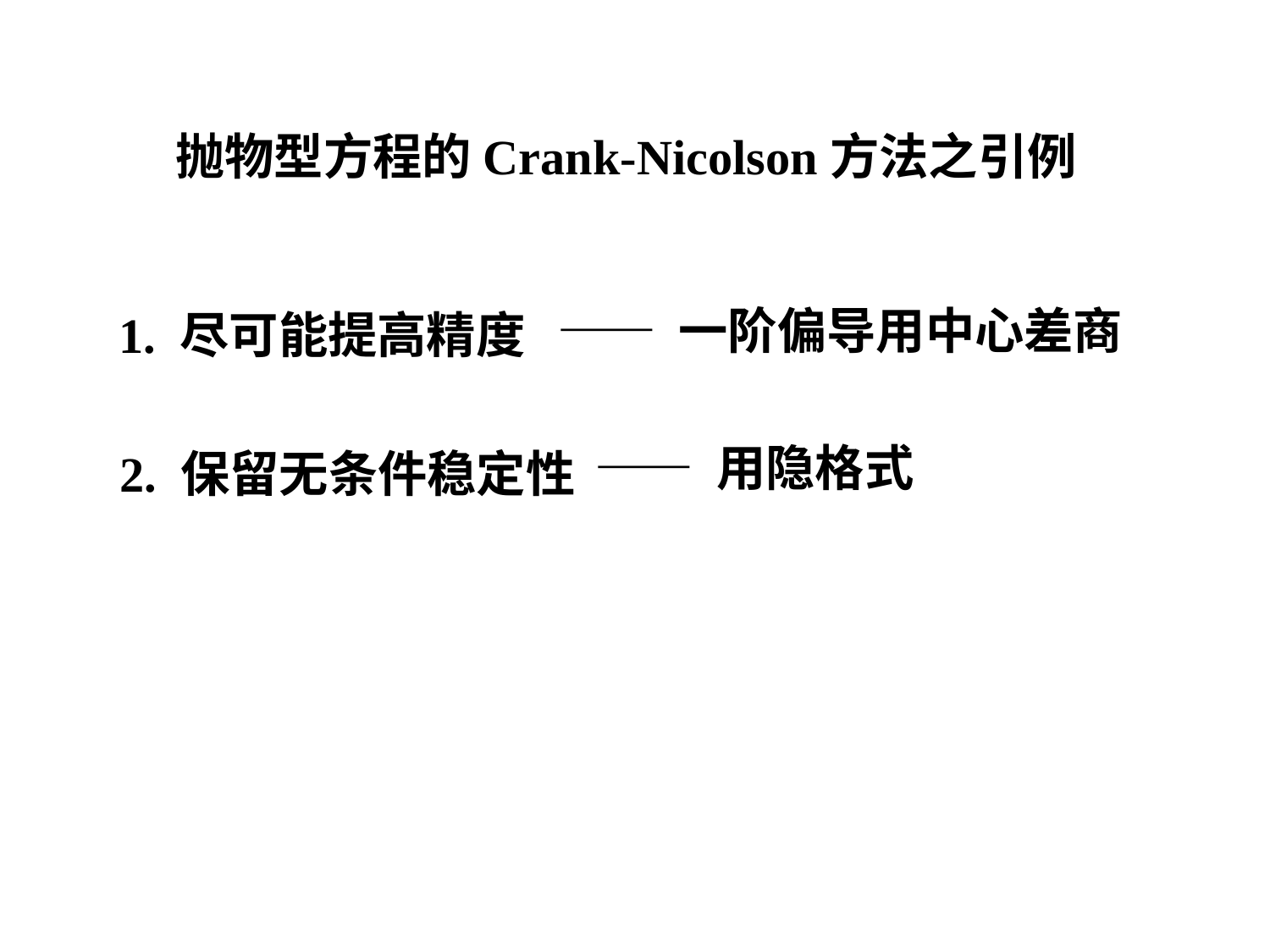

抛物型方程的Crank-Nicolson方法之引例
—— 一阶偏导用中心差商
1. 尽可能提高精度
—— 用隐格式
2. 保留无条件稳定性